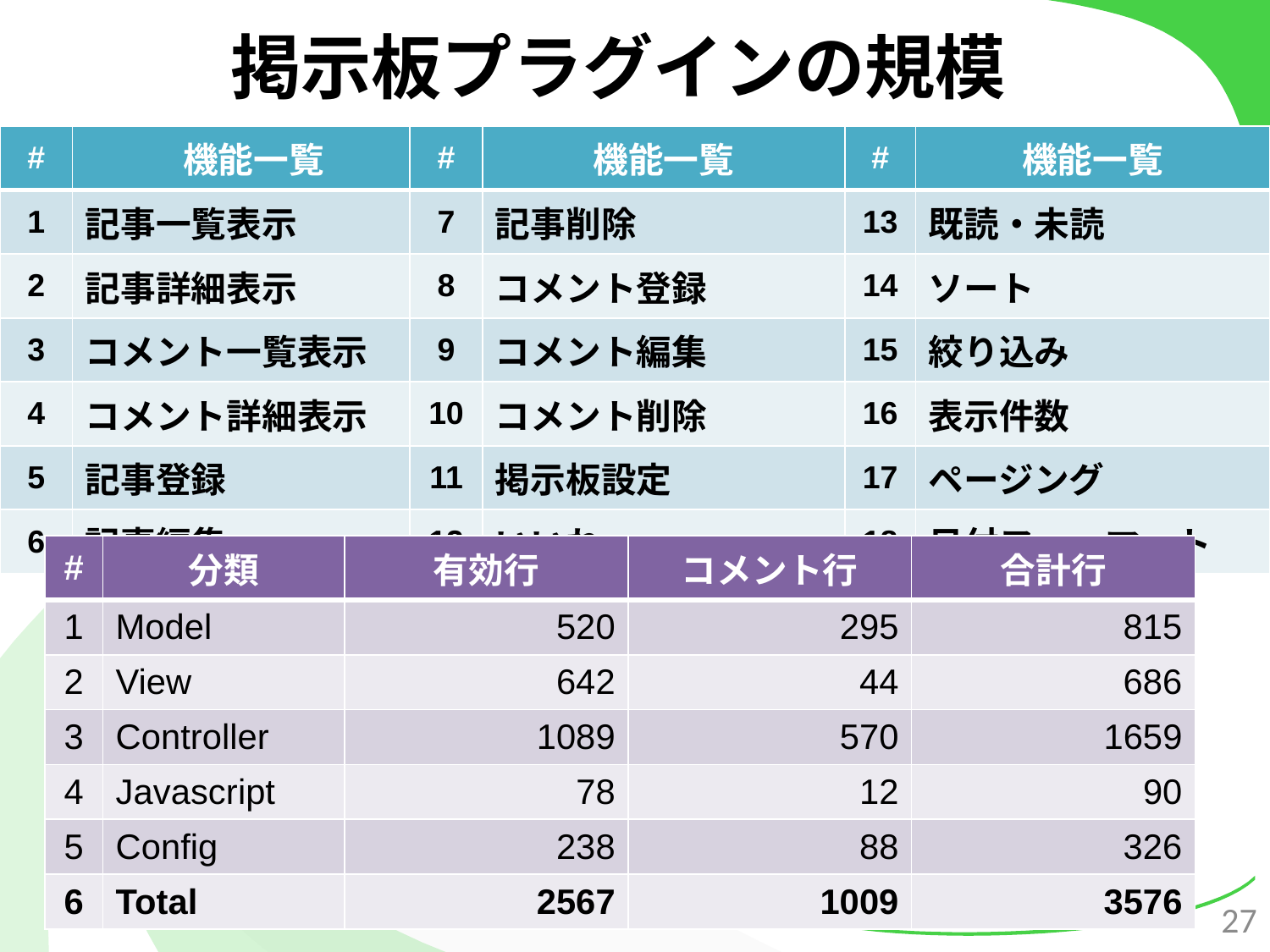

掲示板プラグインの規模
| # | 機能一覧 |
| --- | --- |
| 1 | 記事一覧表示 |
| 2 | 記事詳細表示 |
| 3 | コメント一覧表示 |
| 4 | コメント詳細表示 |
| 5 | 記事登録 |
| 6 | 記事編集 |
| # | 機能一覧 |
| --- | --- |
| 7 | 記事削除 |
| 8 | コメント登録 |
| 9 | コメント編集 |
| 10 | コメント削除 |
| 11 | 掲示板設定 |
| 12 | いいね |
| # | 機能一覧 |
| --- | --- |
| 13 | 既読・未読 |
| 14 | ソート |
| 15 | 絞り込み |
| 16 | 表示件数 |
| 17 | ページング |
| 18 | 日付フォーマット |
| # | 分類 | 有効行 | コメント行 | 合計行 |
| --- | --- | --- | --- | --- |
| 1 | Model | 520 | 295 | 815 |
| 2 | View | 642 | 44 | 686 |
| 3 | Controller | 1089 | 570 | 1659 |
| 4 | Javascript | 78 | 12 | 90 |
| 5 | Config | 238 | 88 | 326 |
| 6 | Total | 2567 | 1009 | 3576 |
27